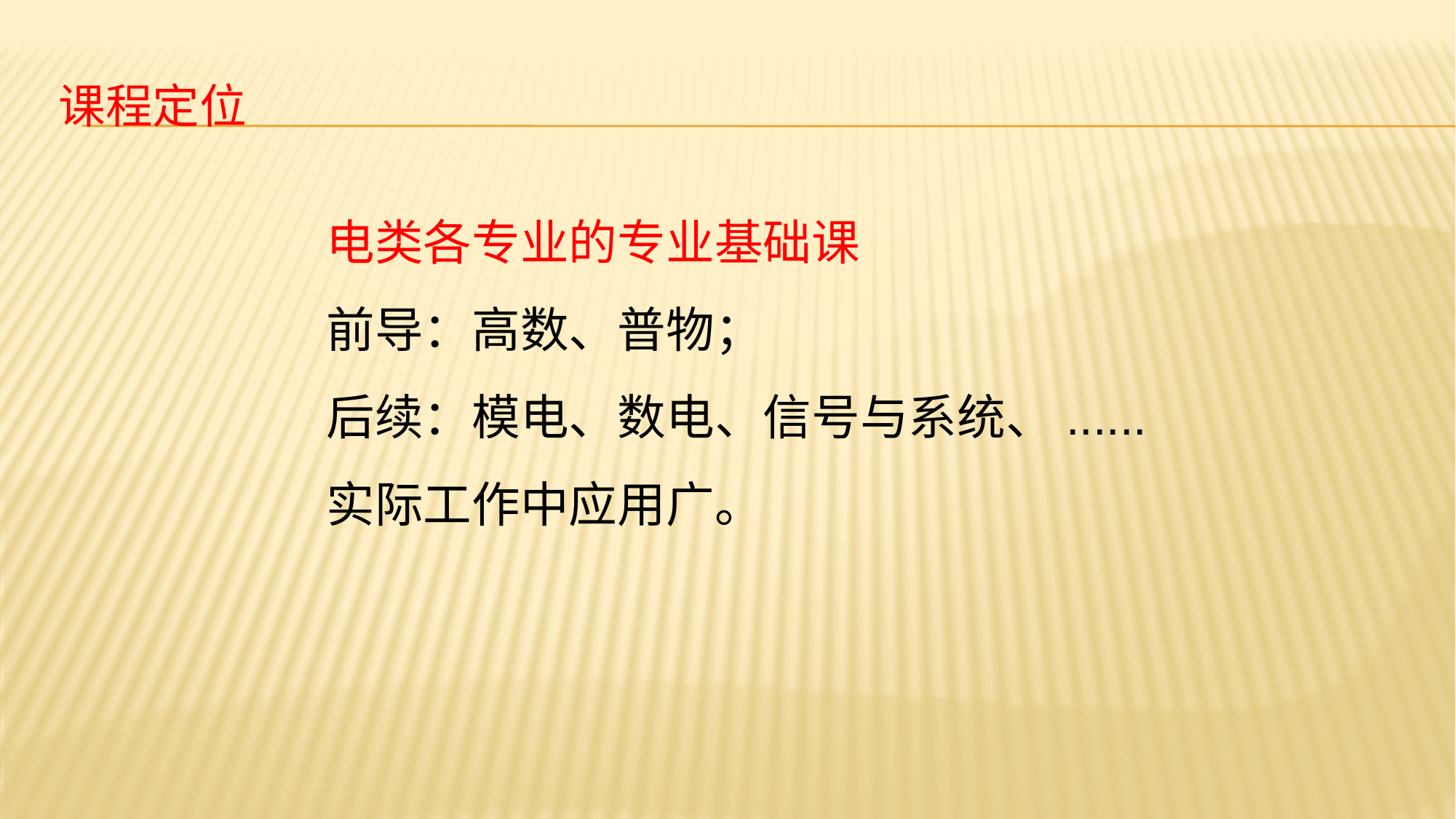

# 课程定位
电类各专业的专业基础课
前导：高数、普物；
后续：模电、数电、信号与系统、......
实际工作中应用广。
2